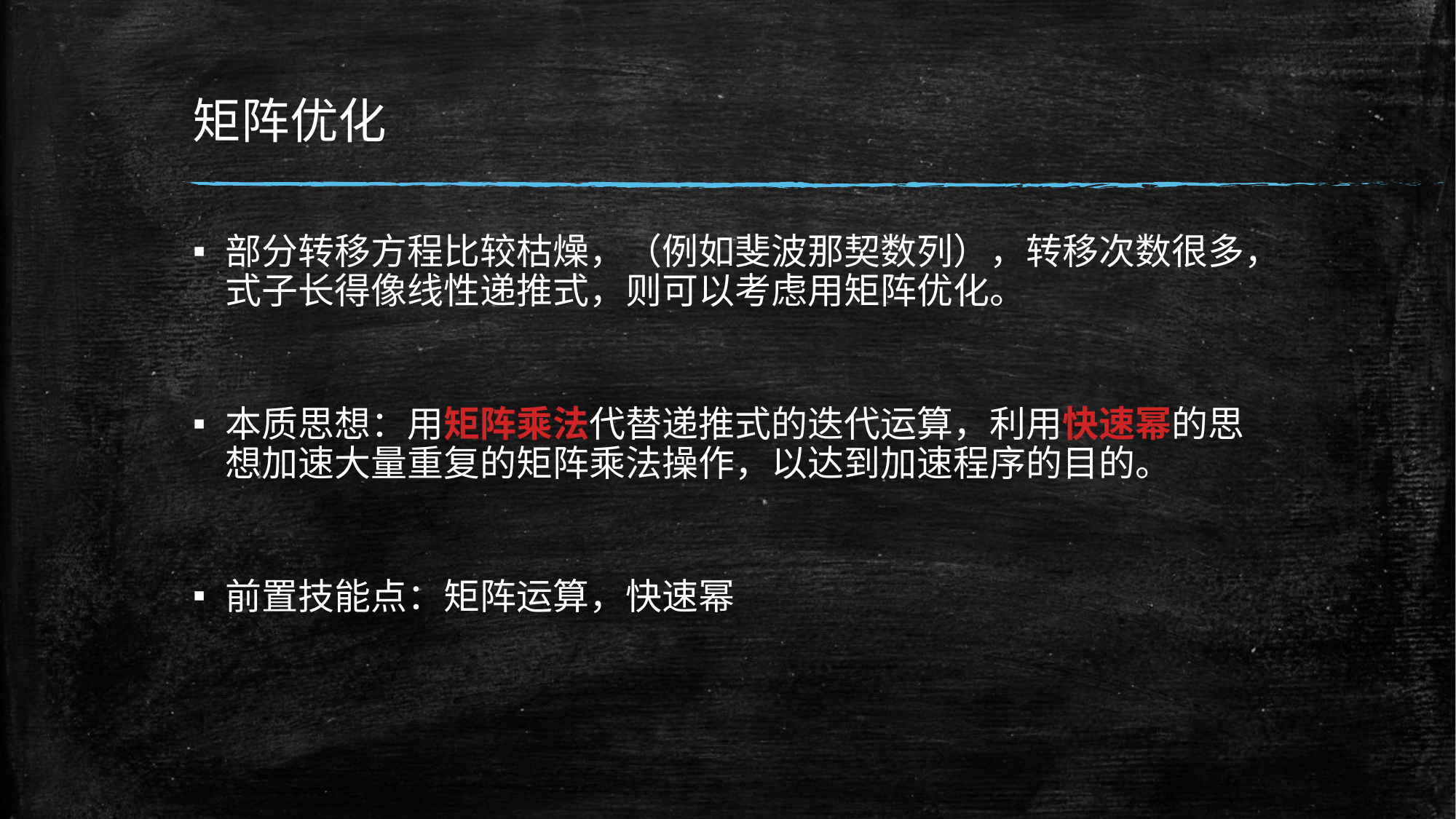

# 矩阵优化
部分转移方程比较枯燥，（例如斐波那契数列），转移次数很多，式子长得像线性递推式，则可以考虑用矩阵优化。

本质思想：用矩阵乘法代替递推式的迭代运算，利用快速幂的思想加速大量重复的矩阵乘法操作，以达到加速程序的目的。

前置技能点：矩阵运算，快速幂